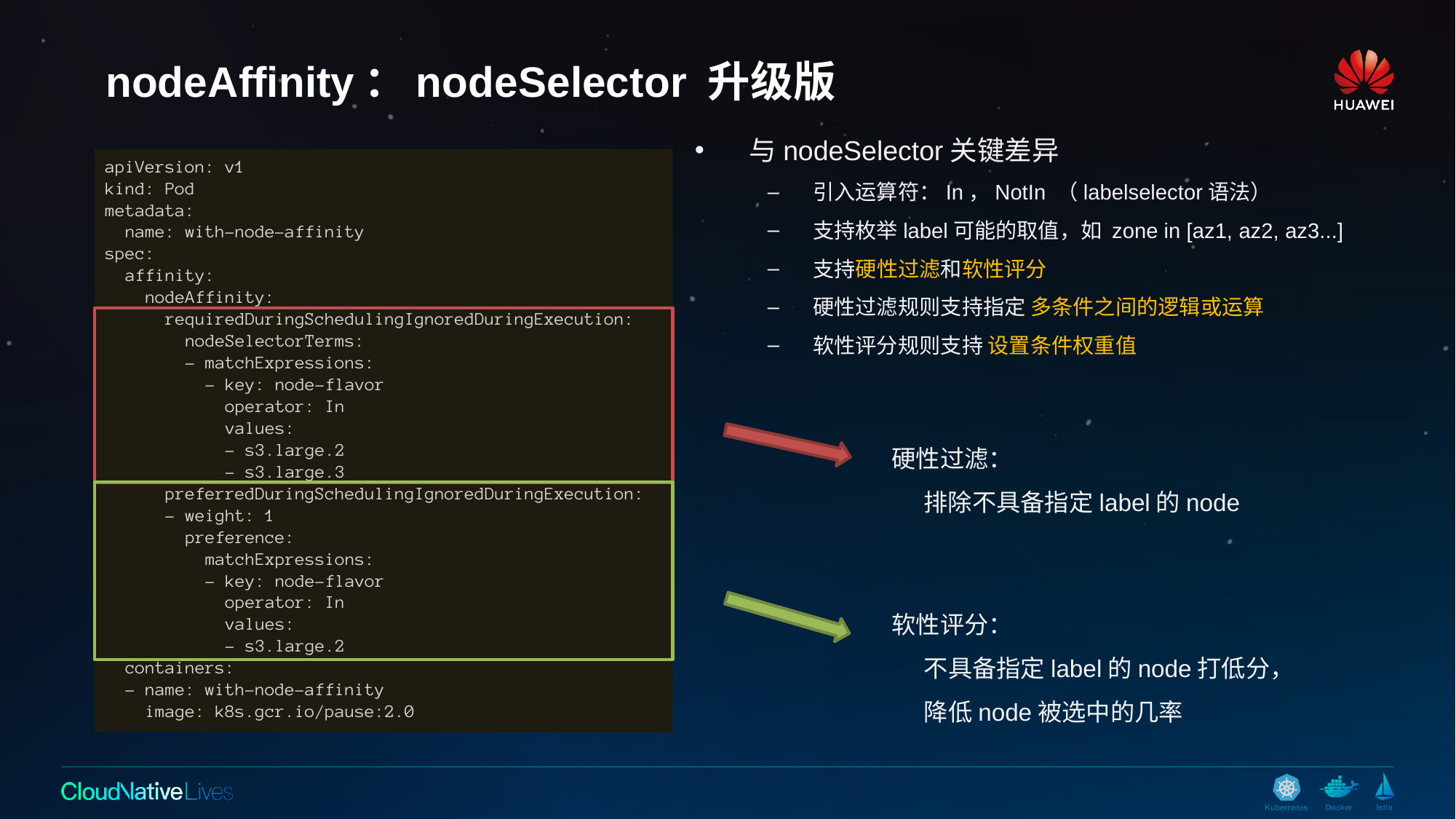

# nodeAffinity：nodeSelector 升级版
与nodeSelector关键差异
引入运算符：In，NotIn （labelselector语法）
支持枚举label可能的取值，如 zone in [az1, az2, az3...]
支持硬性过滤和软性评分
硬性过滤规则支持指定 多条件之间的逻辑或运算
软性评分规则支持 设置条件权重值
apiVersion: v1
kind: Pod
metadata:
  name: with-node-affinity
spec:
  affinity:
    nodeAffinity:
      requiredDuringSchedulingIgnoredDuringExecution:
        nodeSelectorTerms:
        - matchExpressions:
          - key: node-flavor
            operator: In
            values:
            - s3.large.2
            - s3.large.3
      preferredDuringSchedulingIgnoredDuringExecution:
      - weight: 1
        preference:
          matchExpressions:
          - key: node-flavor
            operator: In
            values:
            - s3.large.2
  containers:
  - name: with-node-affinity
    image: k8s.gcr.io/pause:2.0

硬性过滤：
排除不具备指定label的node

软性评分：
不具备指定label的node打低分，降低node被选中的几率